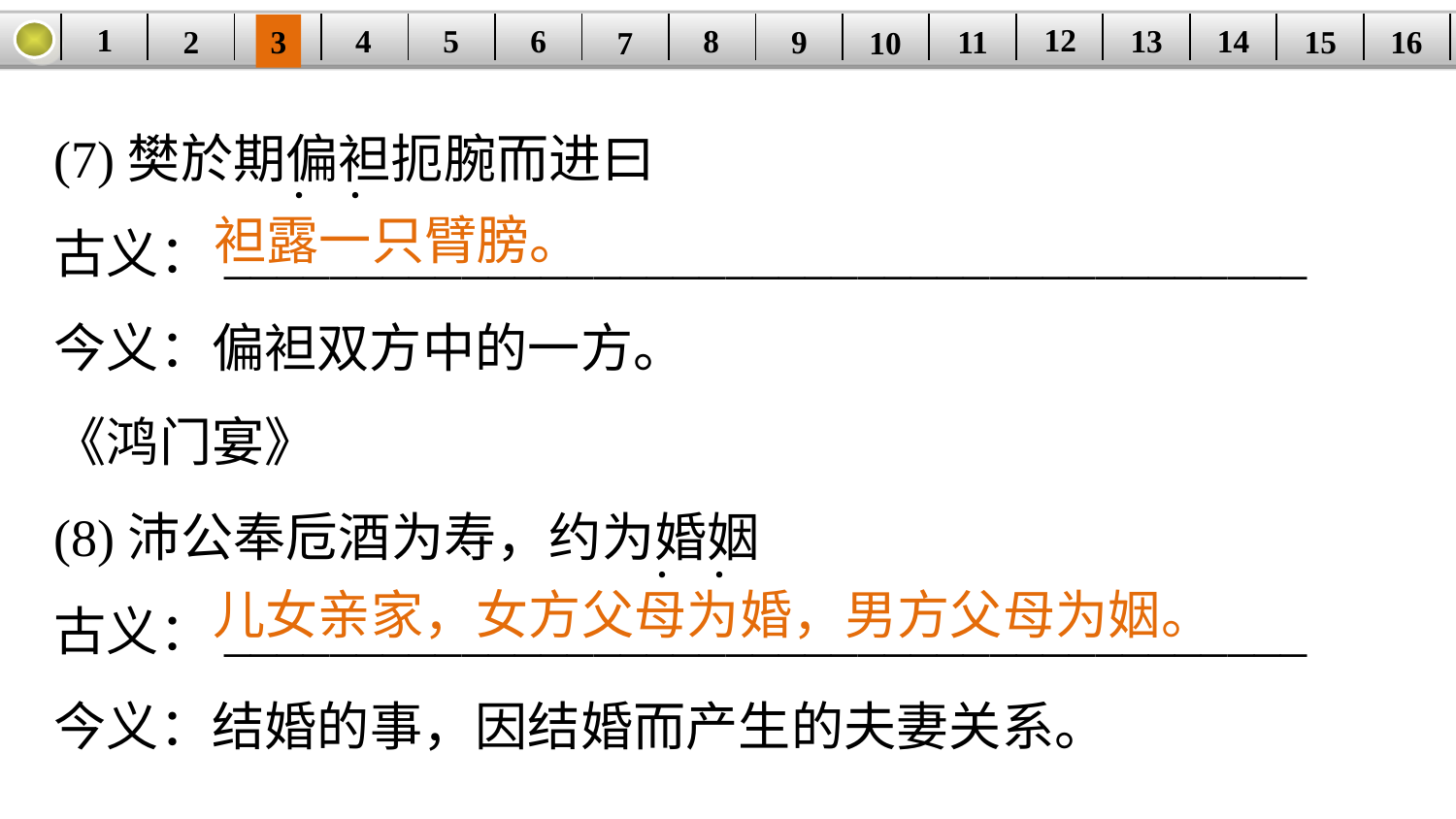

1
12
6
14
8
5
|  |  |  |  |  |  |  |  |  |  |  |  |  |  |  |  |
| --- | --- | --- | --- | --- | --- | --- | --- | --- | --- | --- | --- | --- | --- | --- | --- |
13
4
15
2
9
3
11
16
10
7

(7)樊於期偏袒扼腕而进曰
古义：_________________________________________
今义：偏袒双方中的一方。
《鸿门宴》
(8)沛公奉卮酒为寿，约为婚姻
古义：_________________________________________
今义：结婚的事，因结婚而产生的夫妻关系。
·   ·
袒露一只臂膀。
·   ·
儿女亲家，女方父母为婚，男方父母为姻。